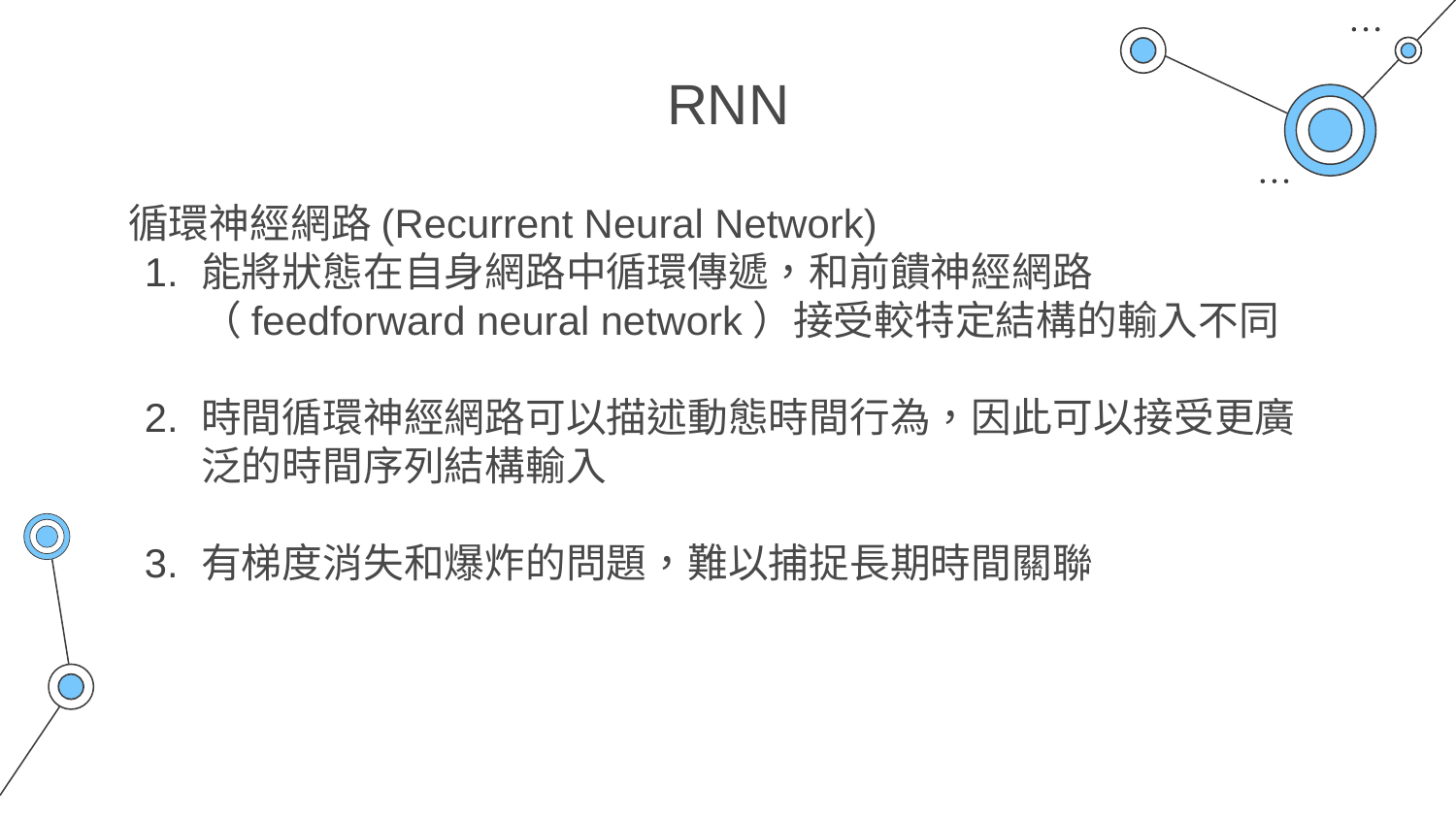

# RNN
循環神經網路(Recurrent Neural Network)
能將狀態在自身網路中循環傳遞，和前饋神經網路（feedforward neural network）接受較特定結構的輸入不同

時間循環神經網路可以描述動態時間行為，因此可以接受更廣泛的時間序列結構輸入

有梯度消失和爆炸的問題，難以捕捉長期時間關聯